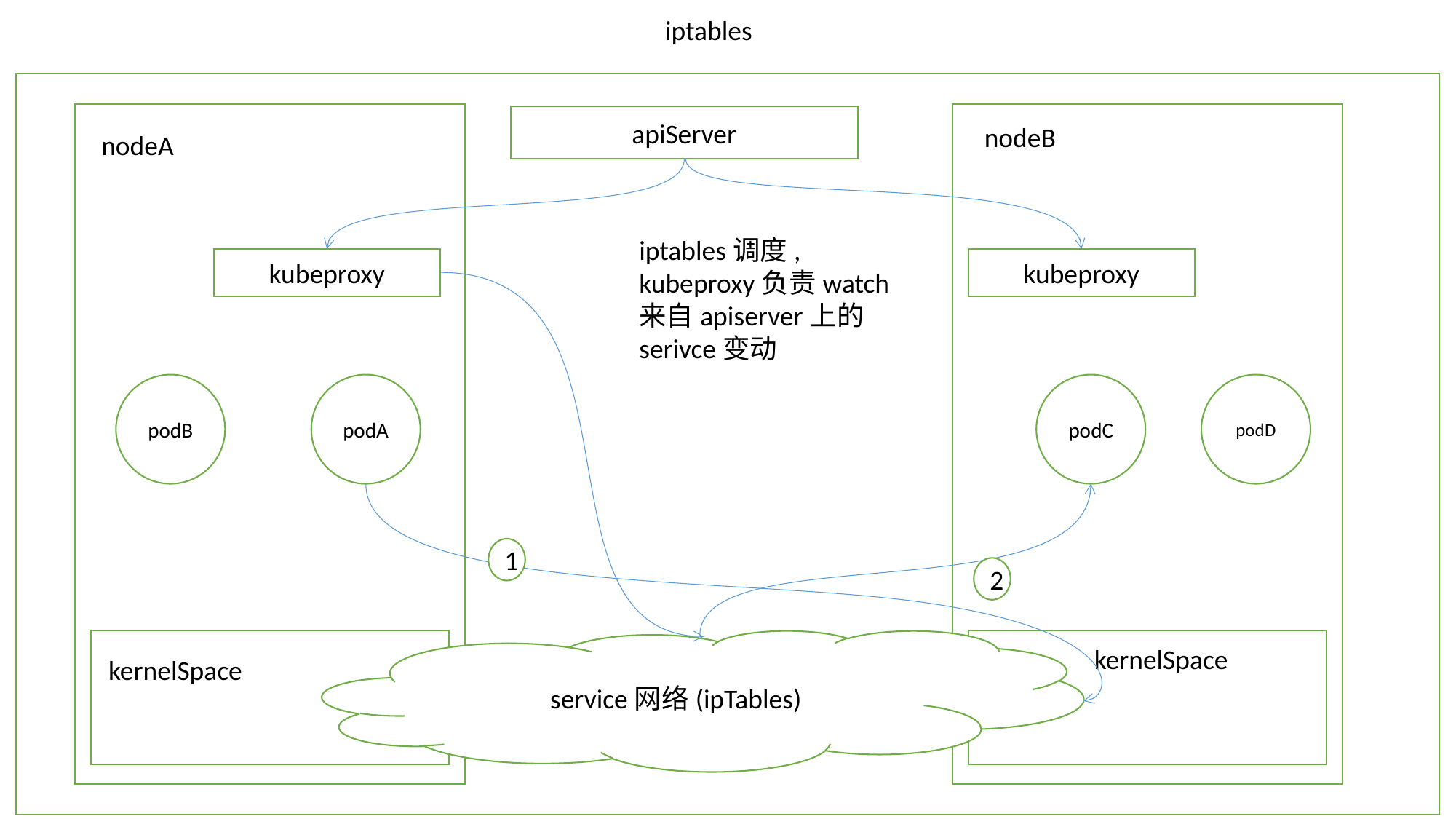

iptables

apiServer
nodeB
nodeA
iptables调度, kubeproxy负责watch来自apiserver上的serivce变动
kubeproxy
kubeproxy
podB
podA
podC
podD
1
2

service网络(ipTables)

kernelSpace
kernelSpace